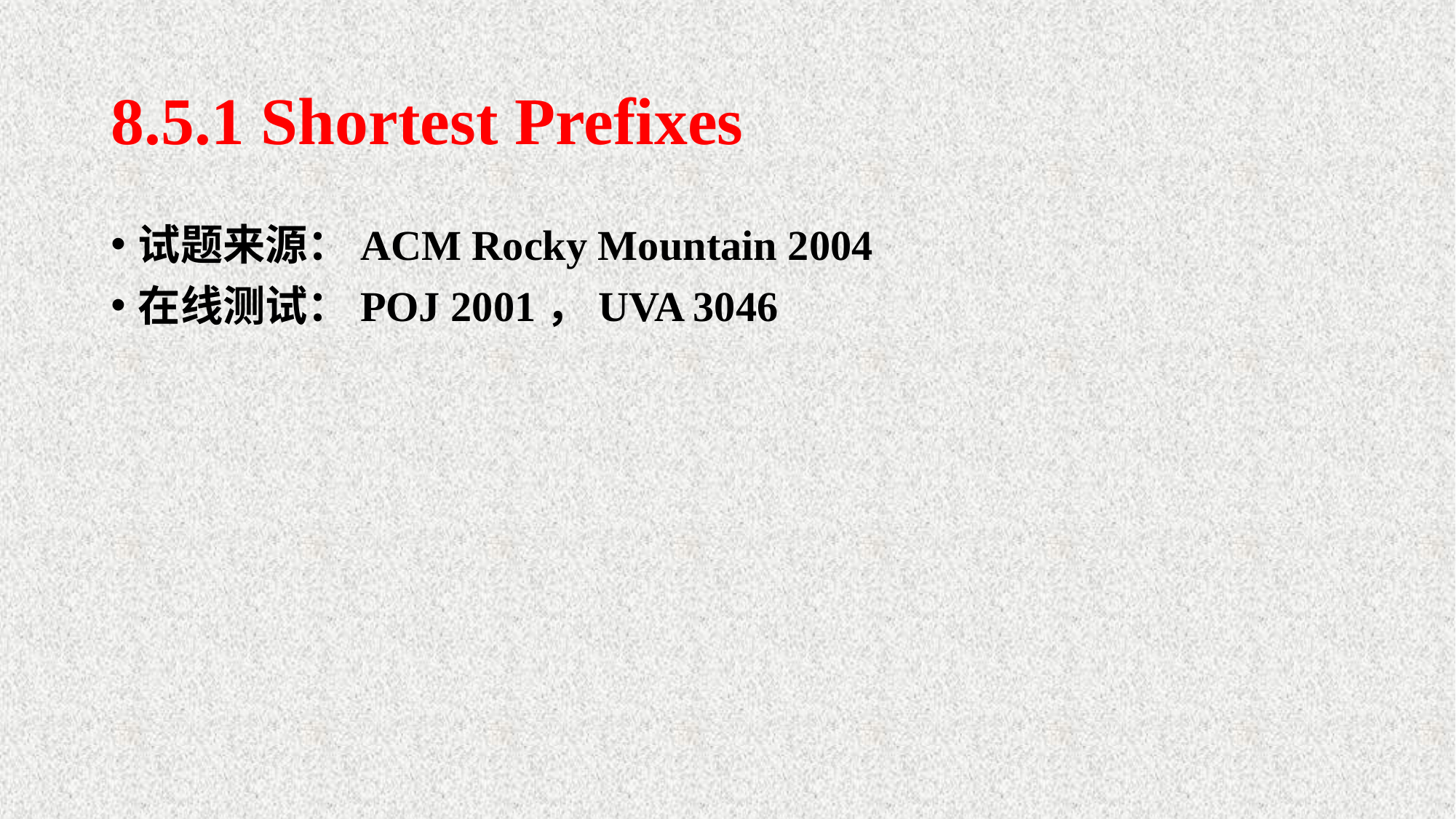

# 8.5.1 Shortest Prefixes
试题来源：ACM Rocky Mountain 2004
在线测试：POJ 2001，UVA 3046